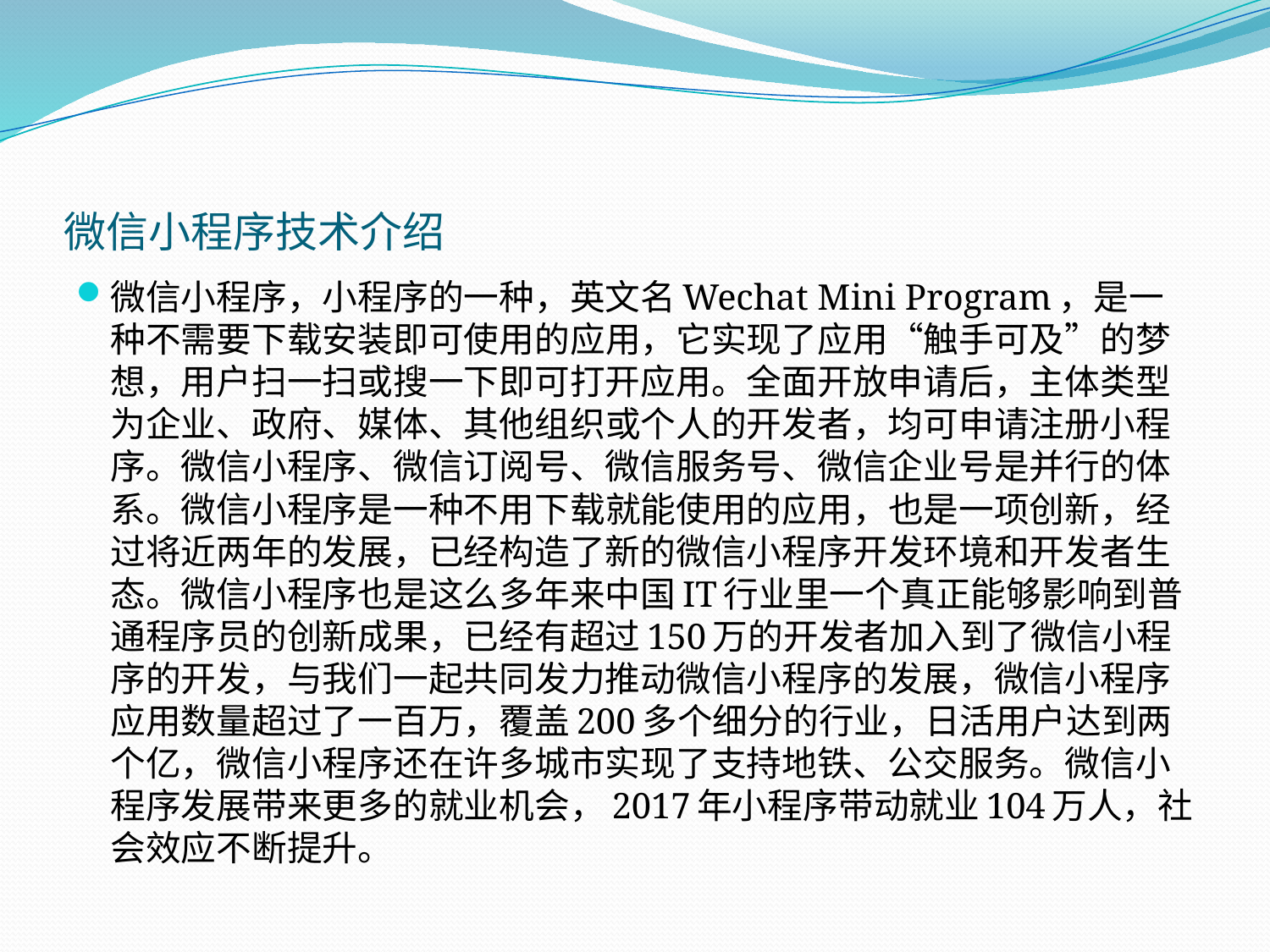

# 微信小程序技术介绍
微信小程序，小程序的一种，英文名Wechat Mini Program，是一种不需要下载安装即可使用的应用，它实现了应用“触手可及”的梦想，用户扫一扫或搜一下即可打开应用。全面开放申请后，主体类型为企业、政府、媒体、其他组织或个人的开发者，均可申请注册小程序。微信小程序、微信订阅号、微信服务号、微信企业号是并行的体系。微信小程序是一种不用下载就能使用的应用，也是一项创新，经过将近两年的发展，已经构造了新的微信小程序开发环境和开发者生态。微信小程序也是这么多年来中国IT行业里一个真正能够影响到普通程序员的创新成果，已经有超过150万的开发者加入到了微信小程序的开发，与我们一起共同发力推动微信小程序的发展，微信小程序应用数量超过了一百万，覆盖200多个细分的行业，日活用户达到两个亿，微信小程序还在许多城市实现了支持地铁、公交服务。微信小程序发展带来更多的就业机会，2017年小程序带动就业104万人，社会效应不断提升。